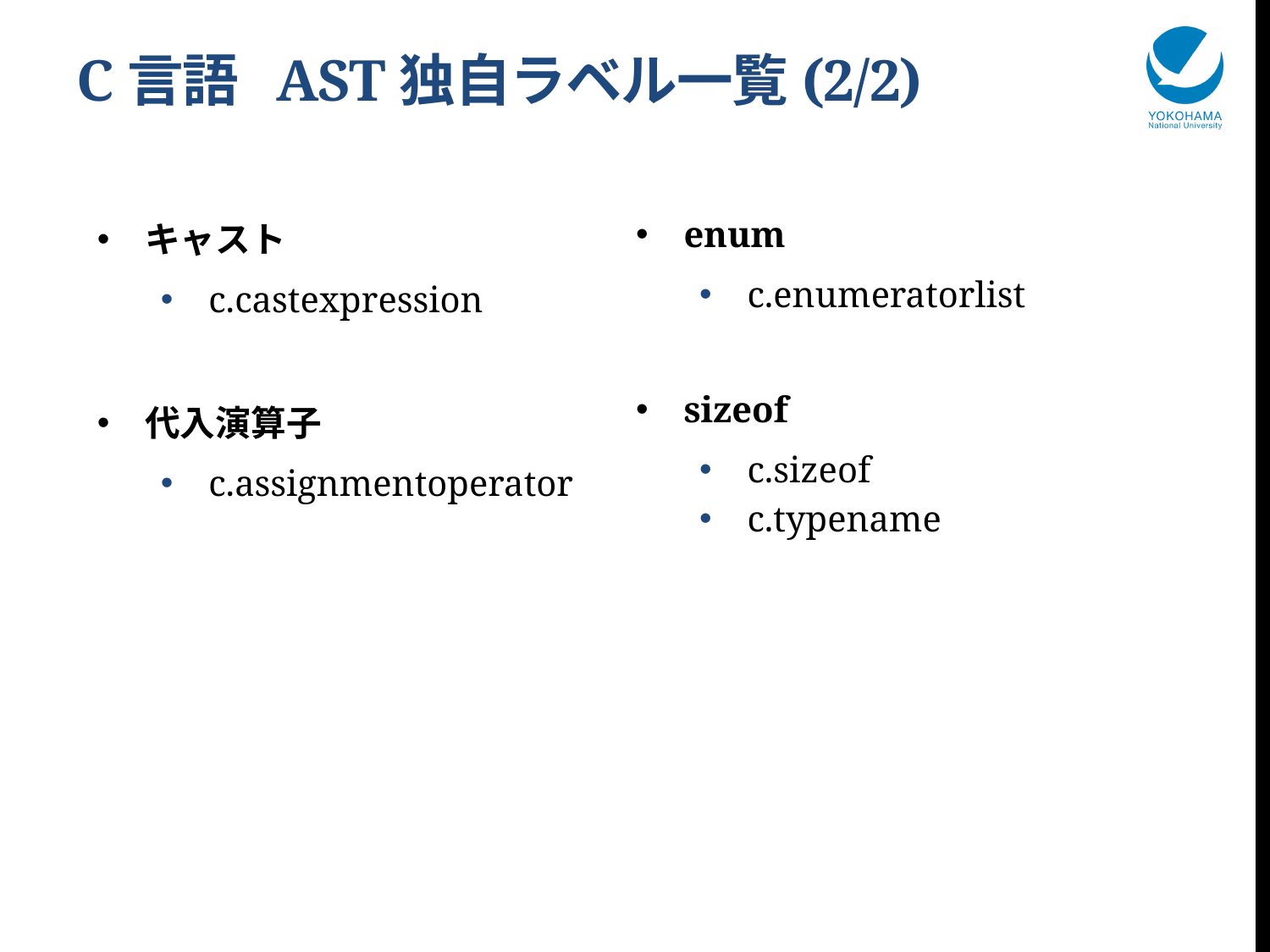

# C言語  AST独自ラベル一覧(2/2)
enum
c.enumeratorlist
キャスト
c.castexpression
sizeof
c.sizeof
c.typename

代入演算子
c.assignmentoperator